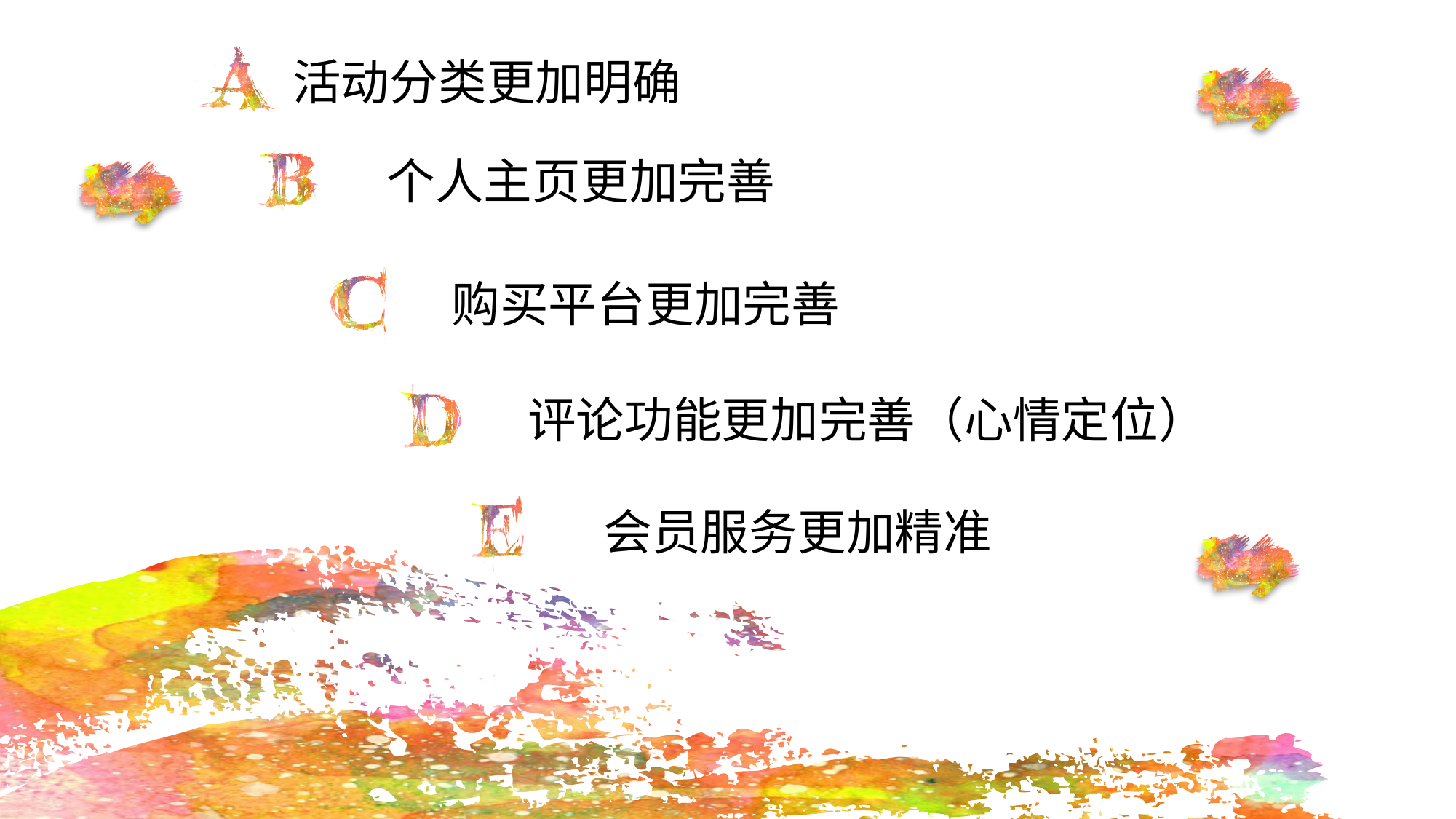

活动分类更加明确

个人主页更加完善

购买平台更加完善
评论功能更加完善（心情定位）

会员服务更加精准